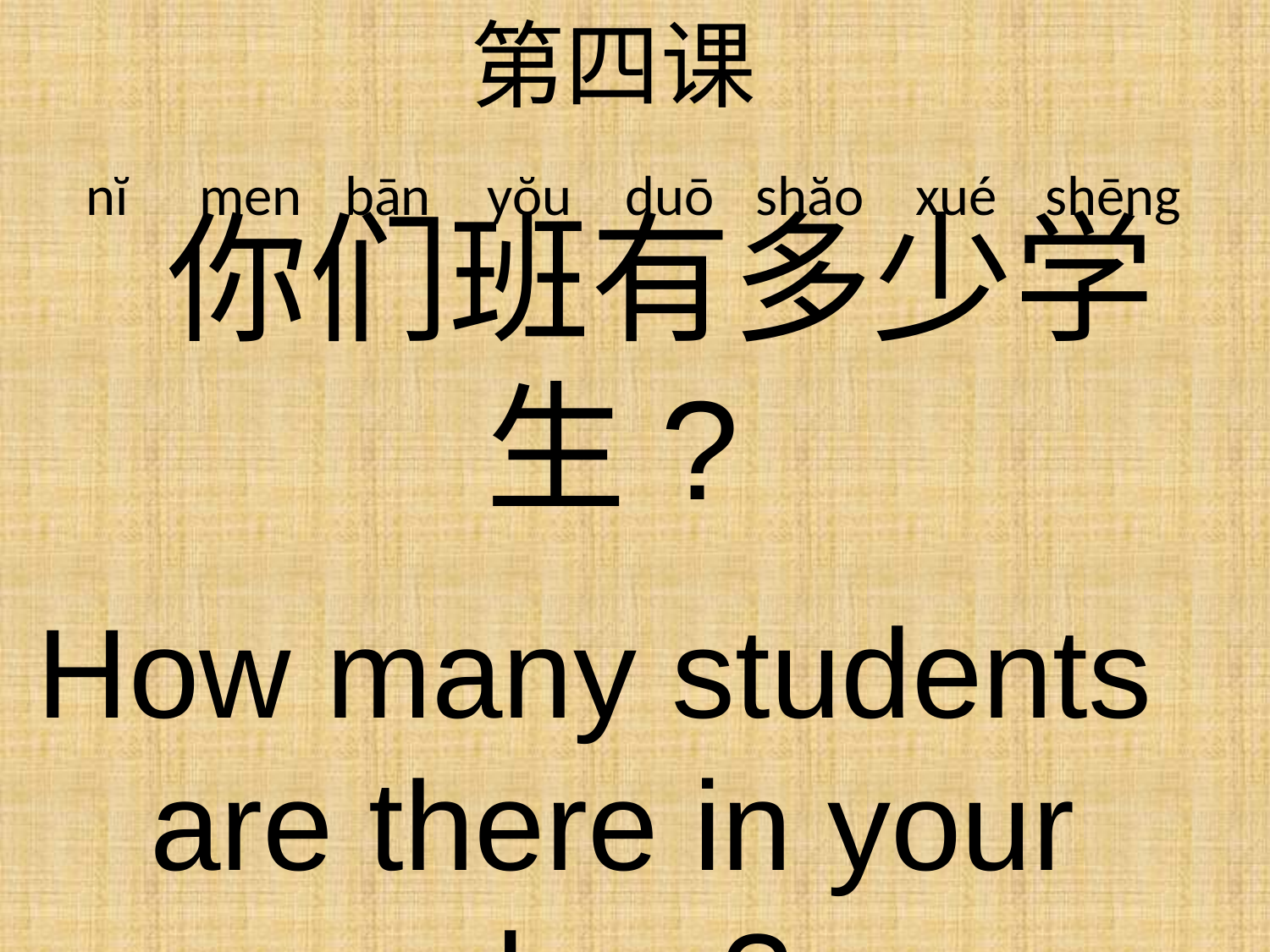

第四课
  你们班有多少学生?
How many students  are there in your class?
duō
shăo
xué
shēng
bān
yŏu
men
nĭ